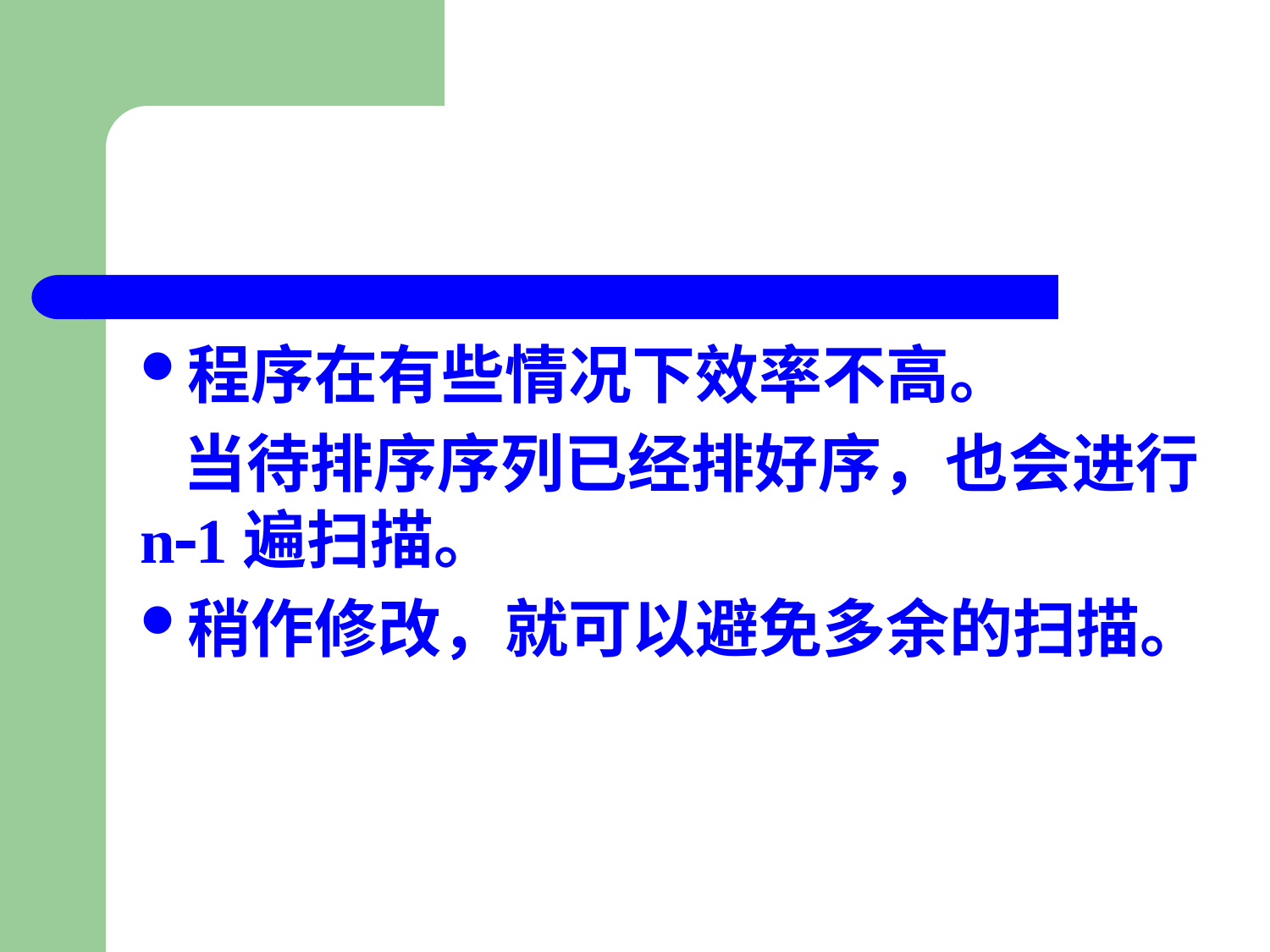

#
程序在有些情况下效率不高。
  当待排序序列已经排好序，也会进行n−1遍扫描。
稍作修改，就可以避免多余的扫描。